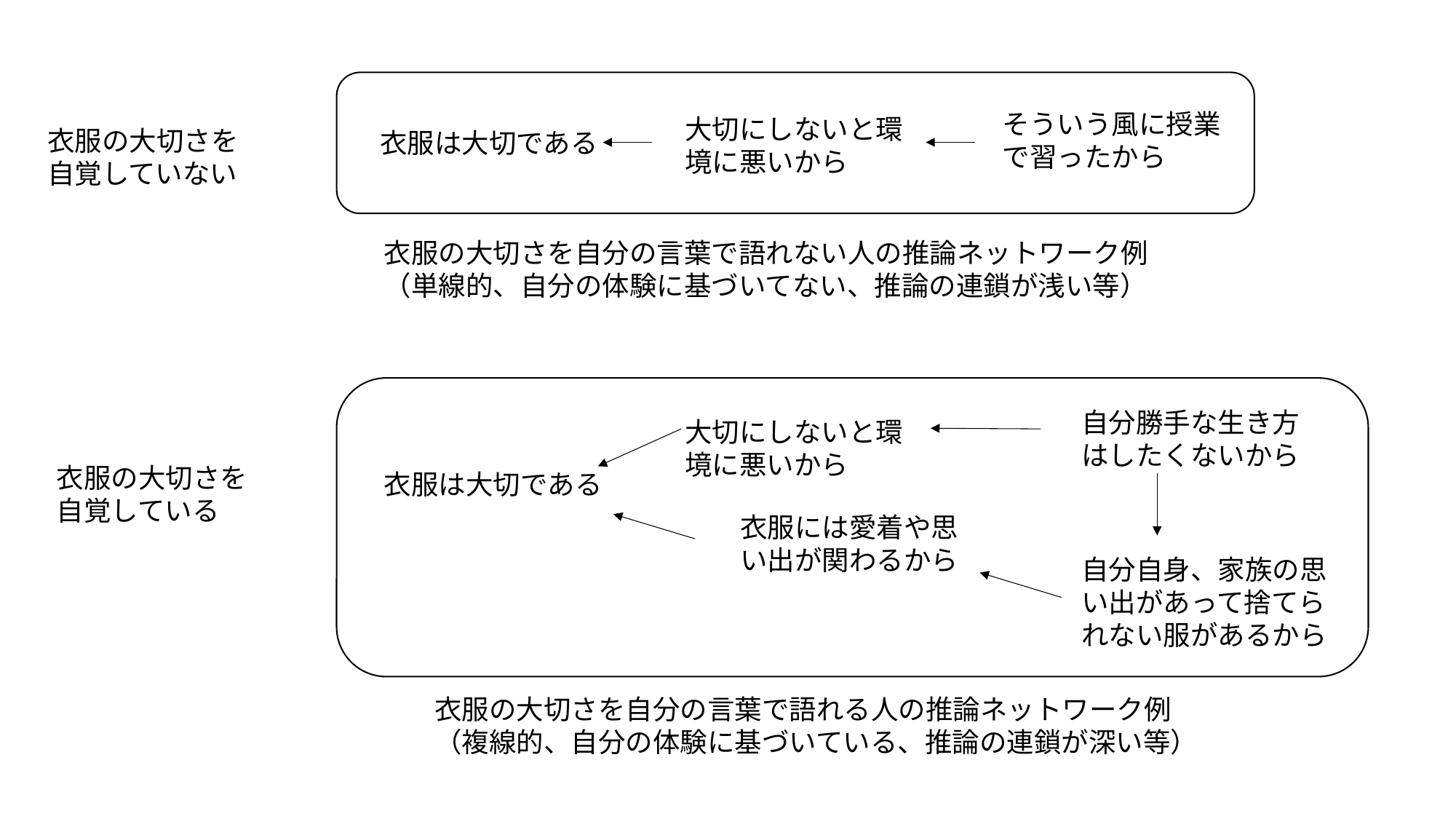

そういう風に授業で習ったから
大切にしないと環境に悪いから
衣服の大切さを
自覚していない
衣服は大切である
衣服の大切さを自分の言葉で語れない人の推論ネットワーク例
（単線的、自分の体験に基づいてない、推論の連鎖が浅い等）

自分勝手な生き方はしたくないから
大切にしないと環境に悪いから
衣服の大切さを
自覚している
衣服は大切である
衣服には愛着や思い出が関わるから
自分自身、家族の思い出があって捨てられない服があるから
衣服の大切さを自分の言葉で語れる人の推論ネットワーク例
（複線的、自分の体験に基づいている、推論の連鎖が深い等）